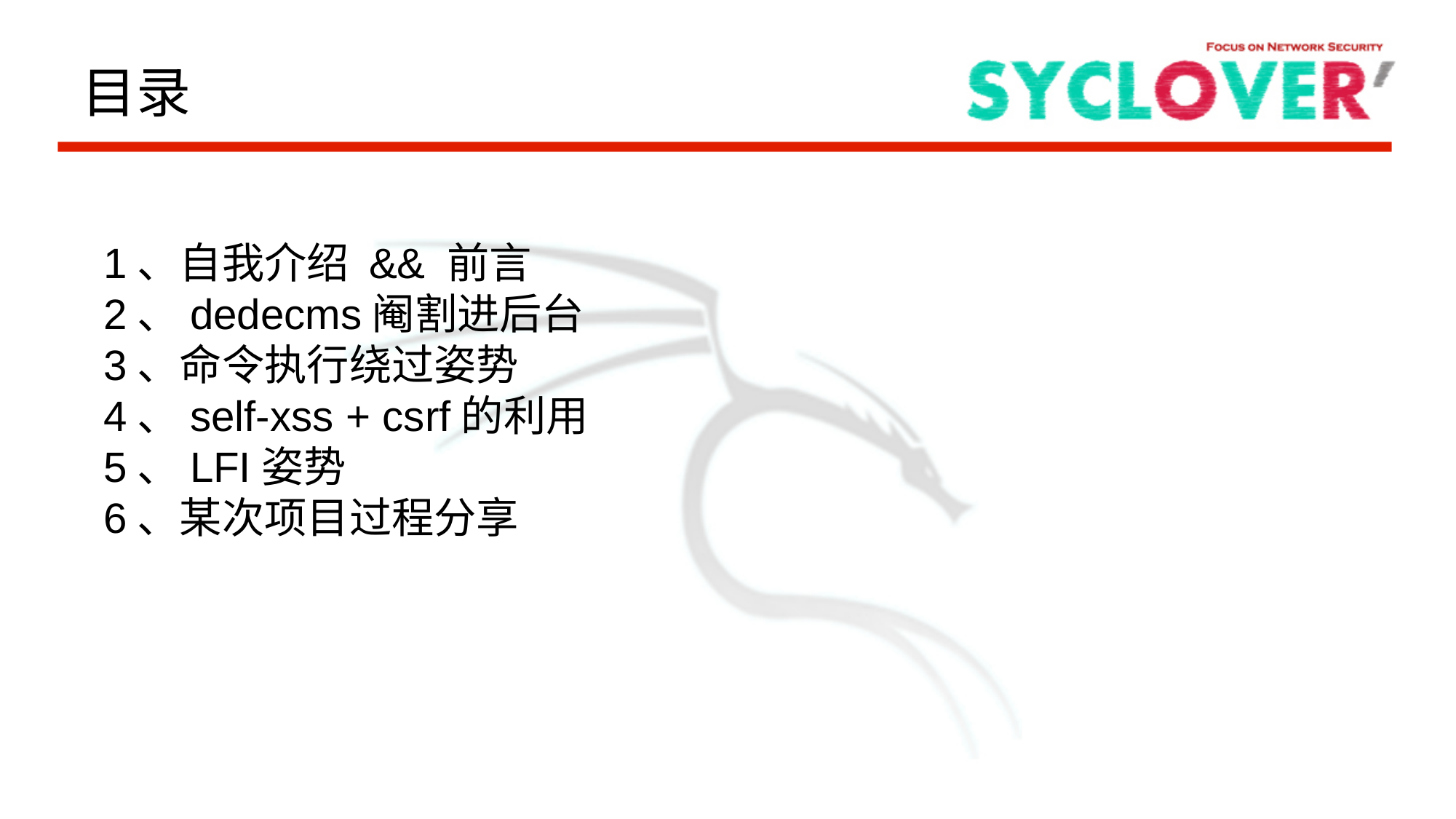

目录
1、自我介绍 && 前言
2、dedecms阉割进后台
3、命令执行绕过姿势
4、self-xss + csrf的利用
5、LFI姿势
6、某次项目过程分享